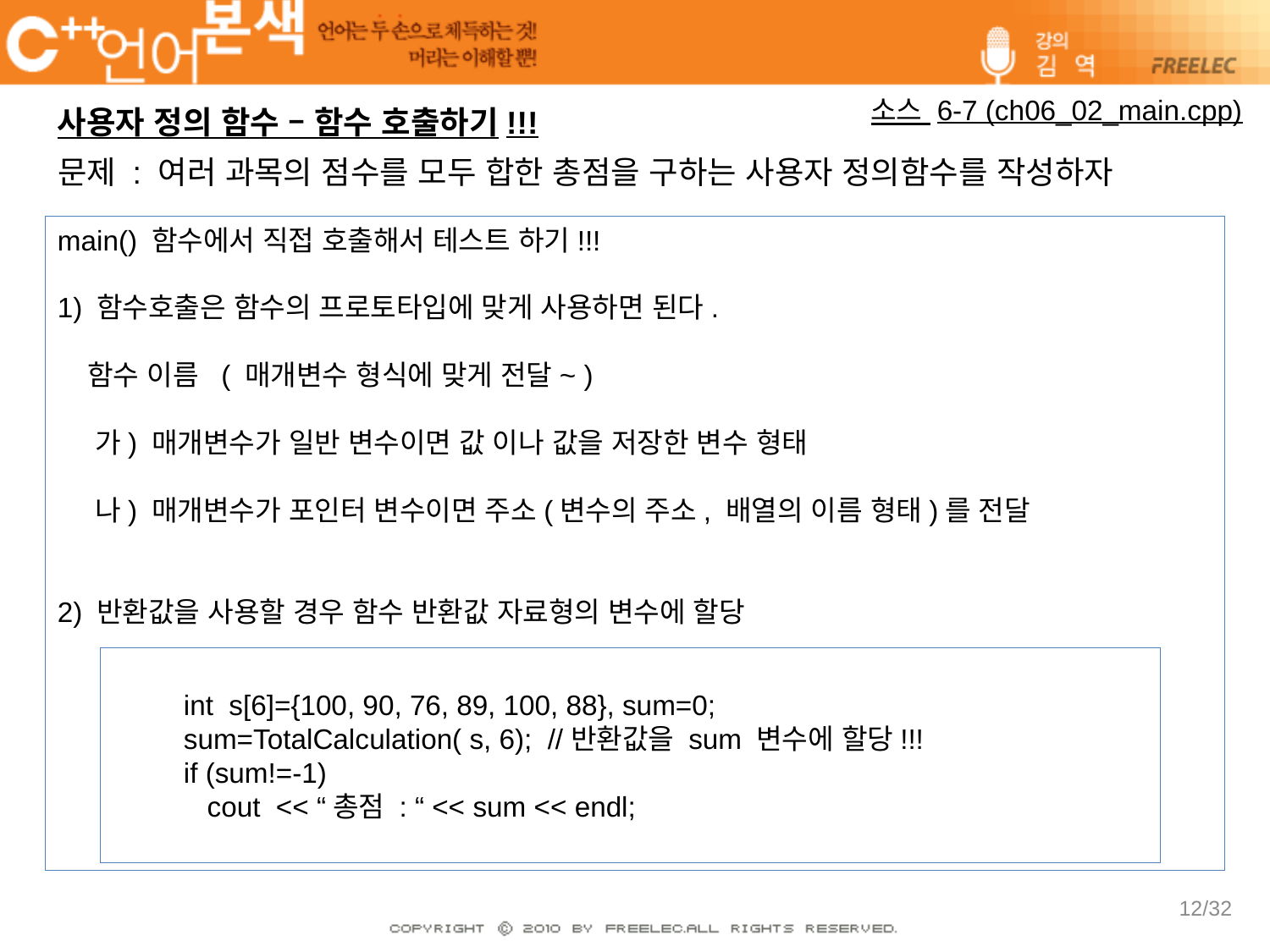

소스 6-7 (ch06_02_main.cpp)
사용자 정의 함수 – 함수 호출하기!!!
문제 : 여러 과목의 점수를 모두 합한 총점을 구하는 사용자 정의함수를 작성하자
main() 함수에서 직접 호출해서 테스트 하기!!!

1) 함수호출은 함수의 프로토타입에 맞게 사용하면 된다.

   함수 이름  ( 매개변수 형식에 맞게 전달~ )

    가) 매개변수가 일반 변수이면 값 이나 값을 저장한 변수 형태

    나) 매개변수가 포인터 변수이면 주소(변수의 주소, 배열의 이름 형태)를 전달

2) 반환값을 사용할 경우 함수 반환값 자료형의 변수에 할당

         int  s[6]={100, 90, 76, 89, 100, 88}, sum=0;
         sum=TotalCalculation( s, 6);  //반환값을 sum 변수에 할당!!!
         if (sum!=-1)
            cout  << “총점 : “ << sum << endl;

12/32